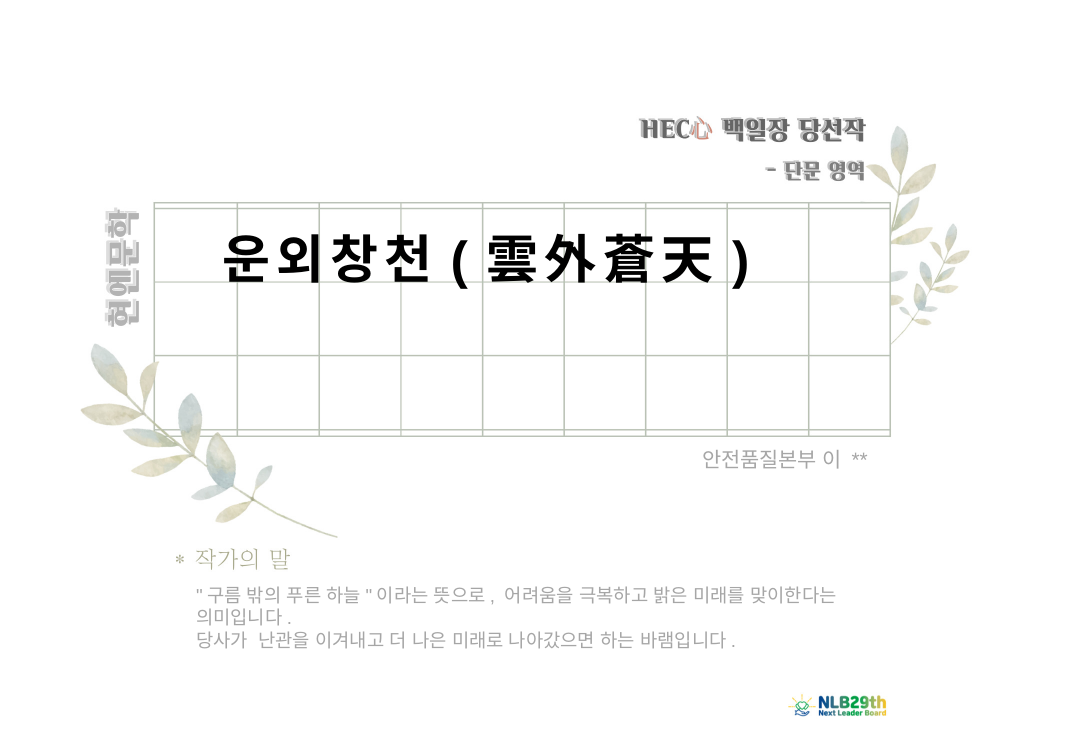

운외창천(雲外蒼天)
안전품질본부 이 **
"구름 밖의 푸른 하늘"이라는 뜻으로, 어려움을 극복하고 밝은 미래를 맞이한다는 의미입니다.
당사가  난관을 이겨내고 더 나은 미래로 나아갔으면 하는 바램입니다.